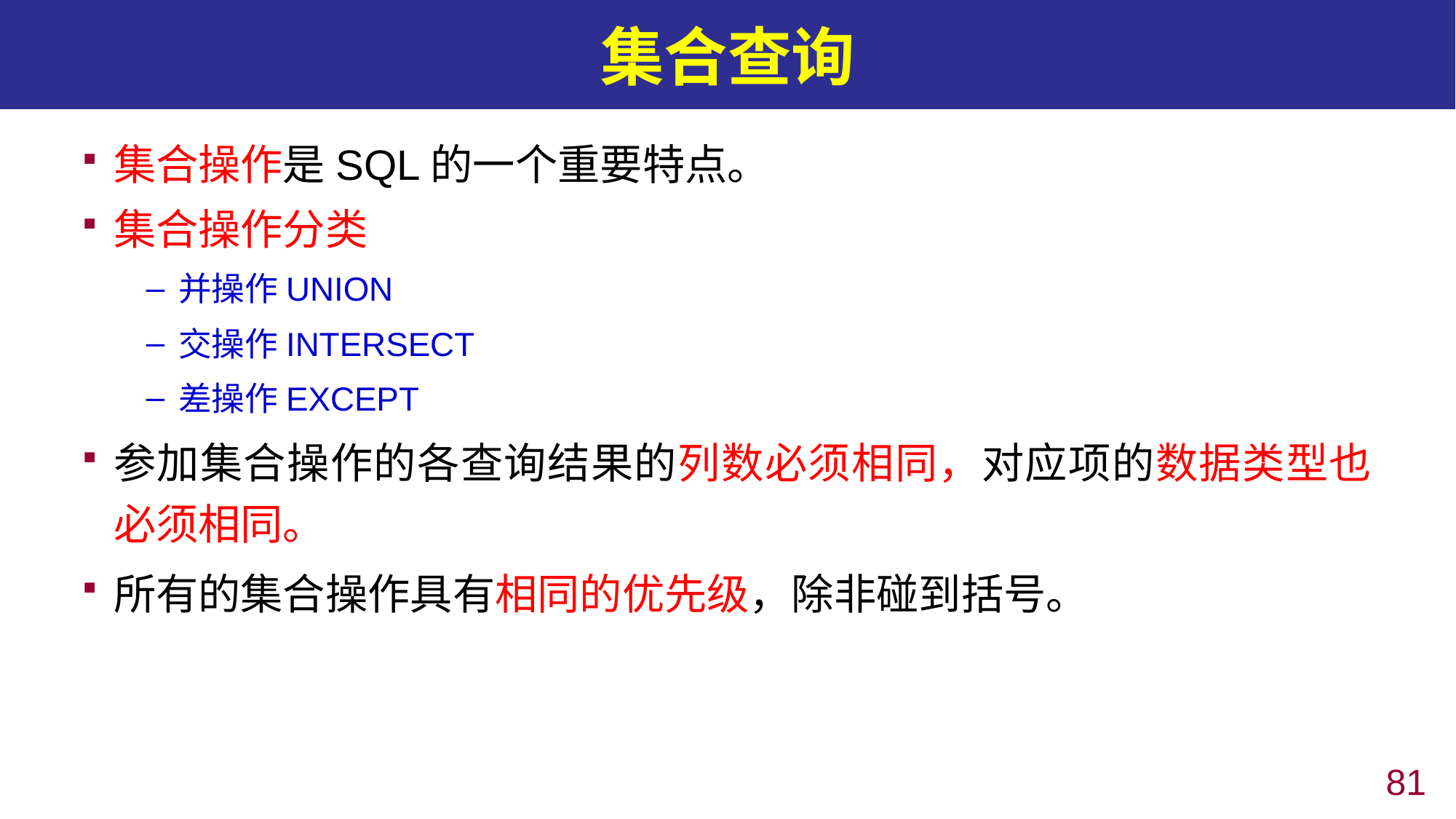

# 集合查询
集合操作是SQL的一个重要特点。
集合操作分类
并操作UNION
交操作INTERSECT
差操作EXCEPT
参加集合操作的各查询结果的列数必须相同，对应项的数据类型也必须相同。
所有的集合操作具有相同的优先级，除非碰到括号。
81